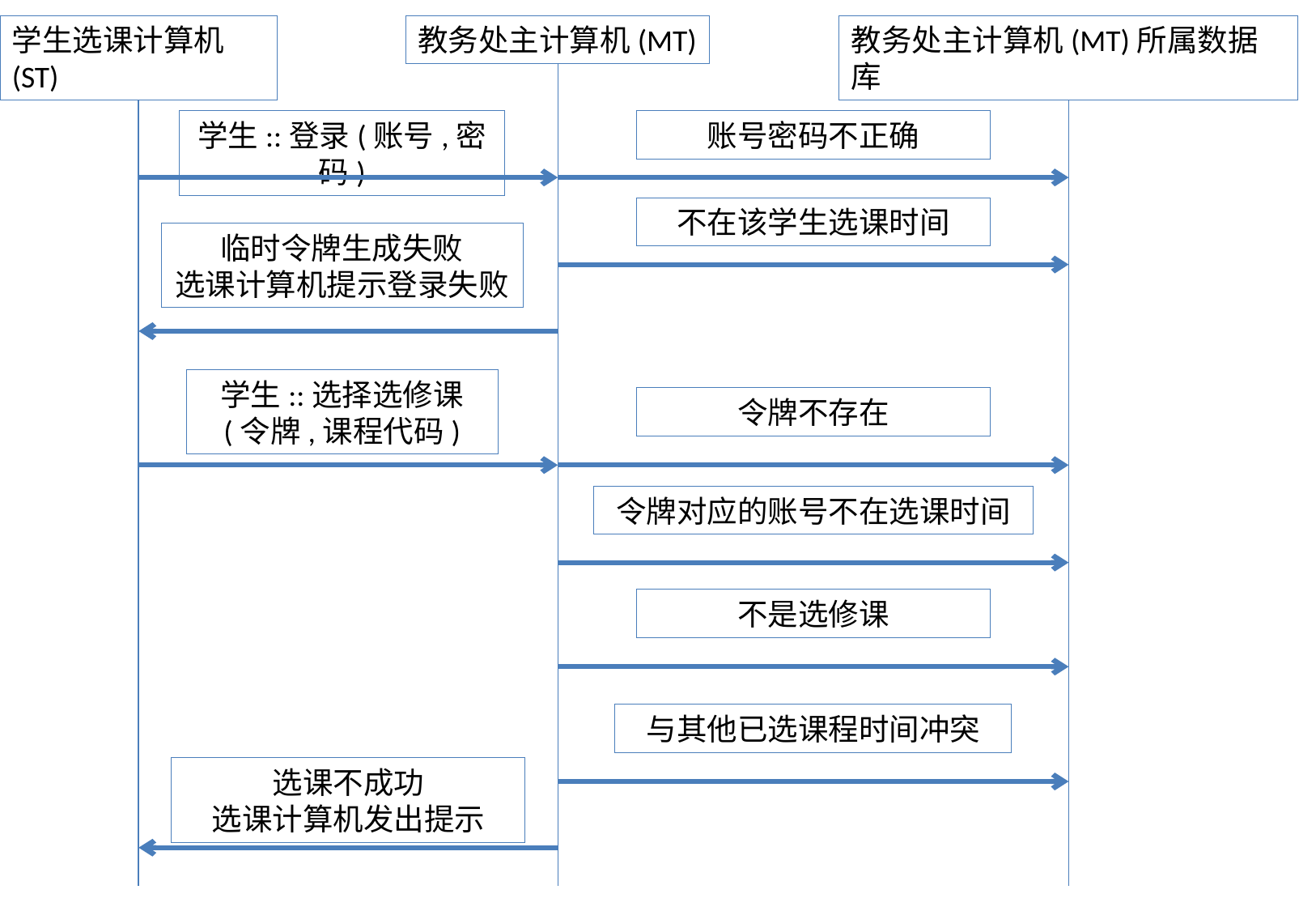

学生选课计算机(ST)
教务处主计算机(MT)
教务处主计算机(MT)所属数据库
学生::登录(账号,密码)
账号密码不正确
不在该学生选课时间
临时令牌生成失败
选课计算机提示登录失败
学生::选择选修课
(令牌,课程代码)
令牌不存在
令牌对应的账号不在选课时间
不是选修课
与其他已选课程时间冲突
选课不成功
选课计算机发出提示